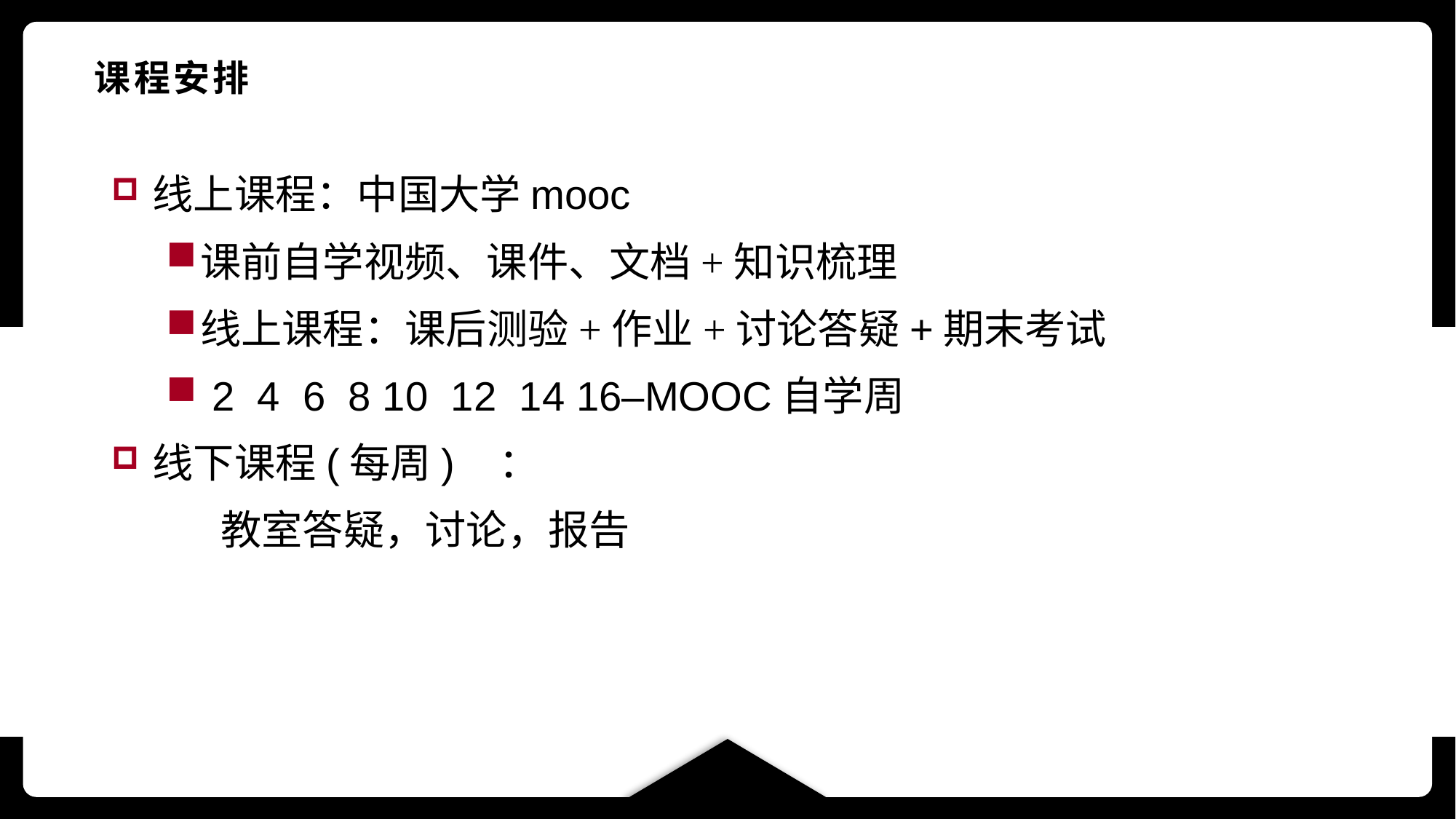

# 课程安排
线上课程：中国大学mooc
课前自学视频、课件、文档+知识梳理
线上课程：课后测验+作业+讨论答疑+期末考试
 2  4  6  8 10  12  14 16–MOOC自学周
线下课程(每周)   ：
 	教室答疑，讨论，报告